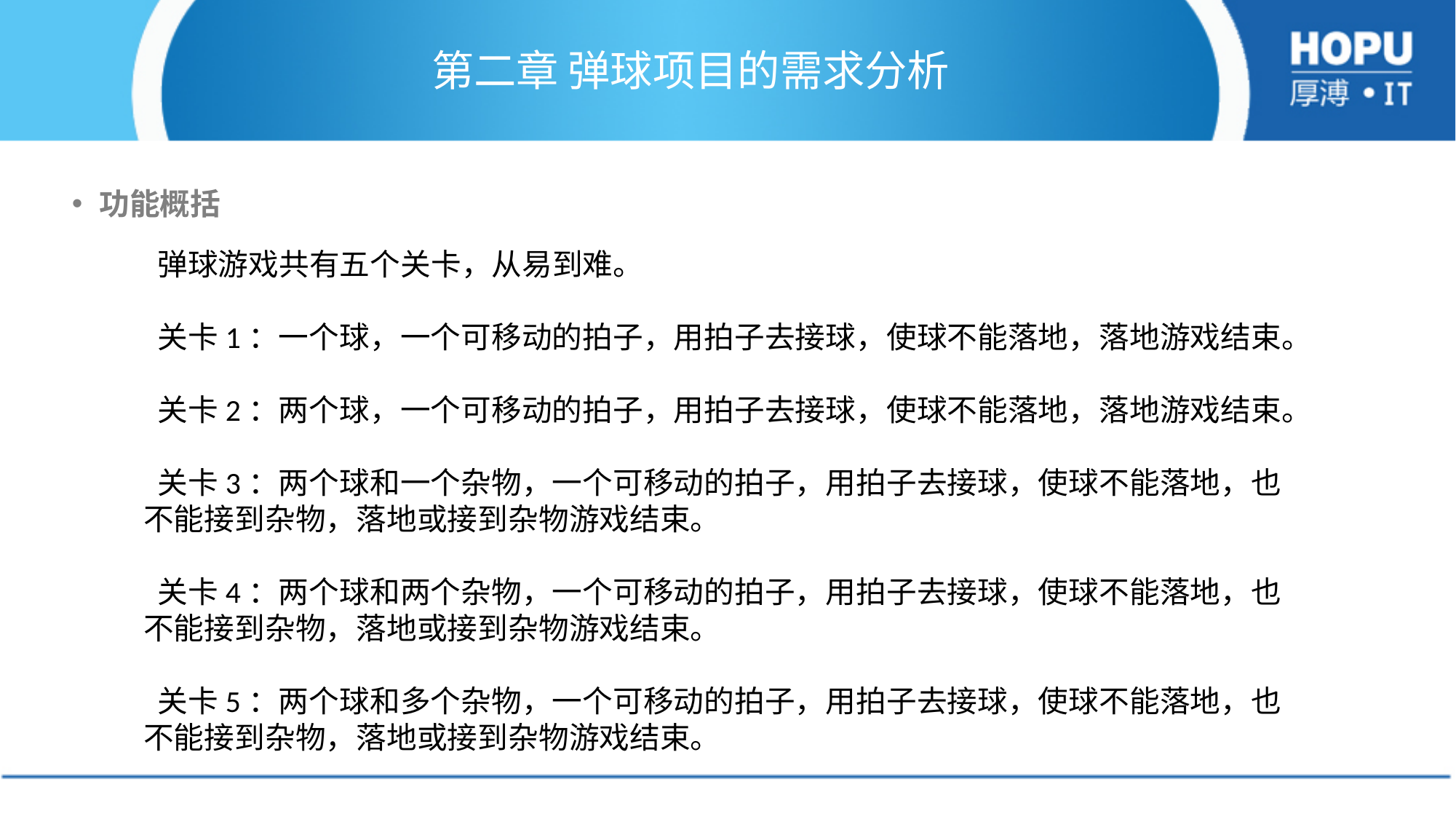

# 第二章 弹球项目的需求分析
功能概括
 弹球游戏共有五个关卡，从易到难。

 关卡1：一个球，一个可移动的拍子，用拍子去接球，使球不能落地，落地游戏结束。

 关卡2：两个球，一个可移动的拍子，用拍子去接球，使球不能落地，落地游戏结束。

 关卡3：两个球和一个杂物，一个可移动的拍子，用拍子去接球，使球不能落地，也
不能接到杂物，落地或接到杂物游戏结束。

 关卡4：两个球和两个杂物，一个可移动的拍子，用拍子去接球，使球不能落地，也
不能接到杂物，落地或接到杂物游戏结束。

 关卡5：两个球和多个杂物，一个可移动的拍子，用拍子去接球，使球不能落地，也
不能接到杂物，落地或接到杂物游戏结束。